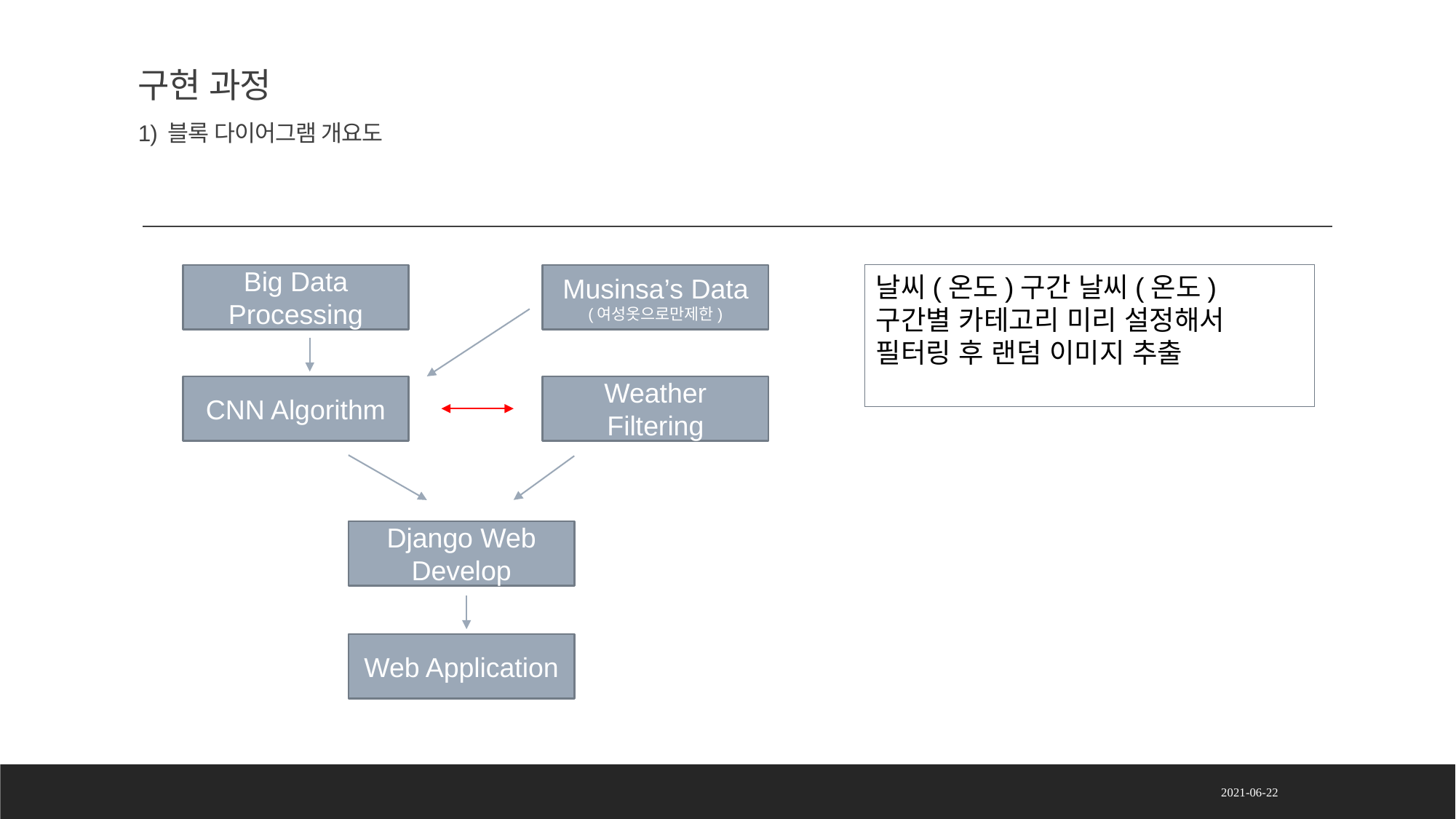

# 구현 과정 1) 블록 다이어그램 개요도
Big Data Processing
Musinsa’s Data
(여성옷으로만제한)
CNN Algorithm
Weather Filtering
Django Web Develop
Web Application
날씨(온도)구간 날씨(온도) 구간별 카테고리 미리 설정해서 필터링 후 랜덤 이미지 추출

2021-06-22